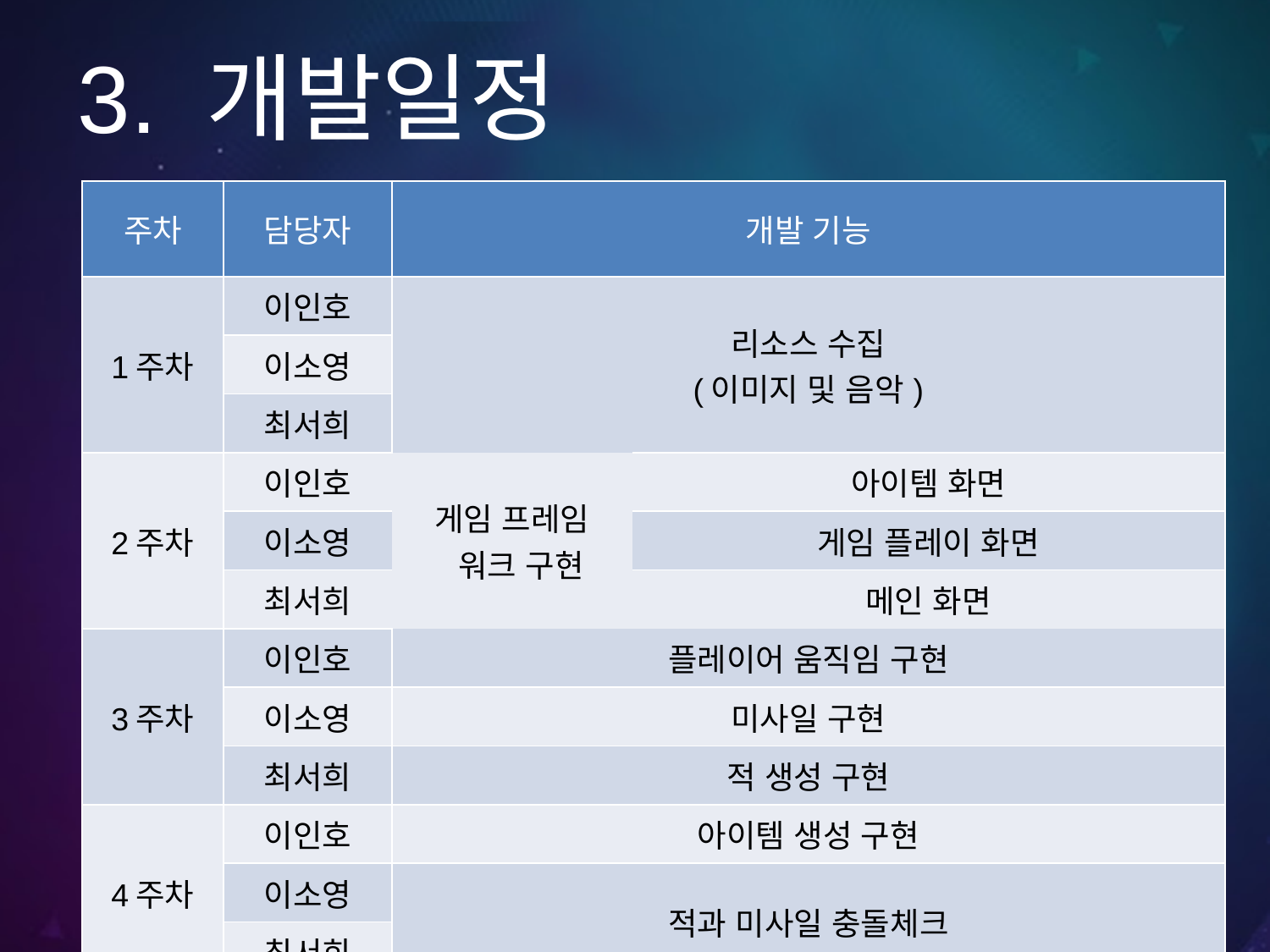

# 3. 개발일정
| 주차 | 담당자 | 개발 기능 |  |
| --- | --- | --- | --- |
| 1주차 | 이인호 | 리소스 수집 (이미지 및 음악) |  |
|  | 이소영 |  |  |
|  | 최서희 |  |  |
| 2주차 | 이인호 | 게임 프레임 워크 구현 | 아이템 화면 |
|  | 이소영 |  | 게임 플레이 화면 |
|  | 최서희 |  | 메인 화면 |
| 3주차 | 이인호 | 플레이어 움직임 구현 |  |
|  | 이소영 | 미사일 구현 |  |
|  | 최서희 | 적 생성 구현 |  |
| 4주차 | 이인호 | 아이템 생성 구현 |  |
|  | 이소영 | 적과 미사일 충돌체크 |  |
|  | 최서희 |  |  |